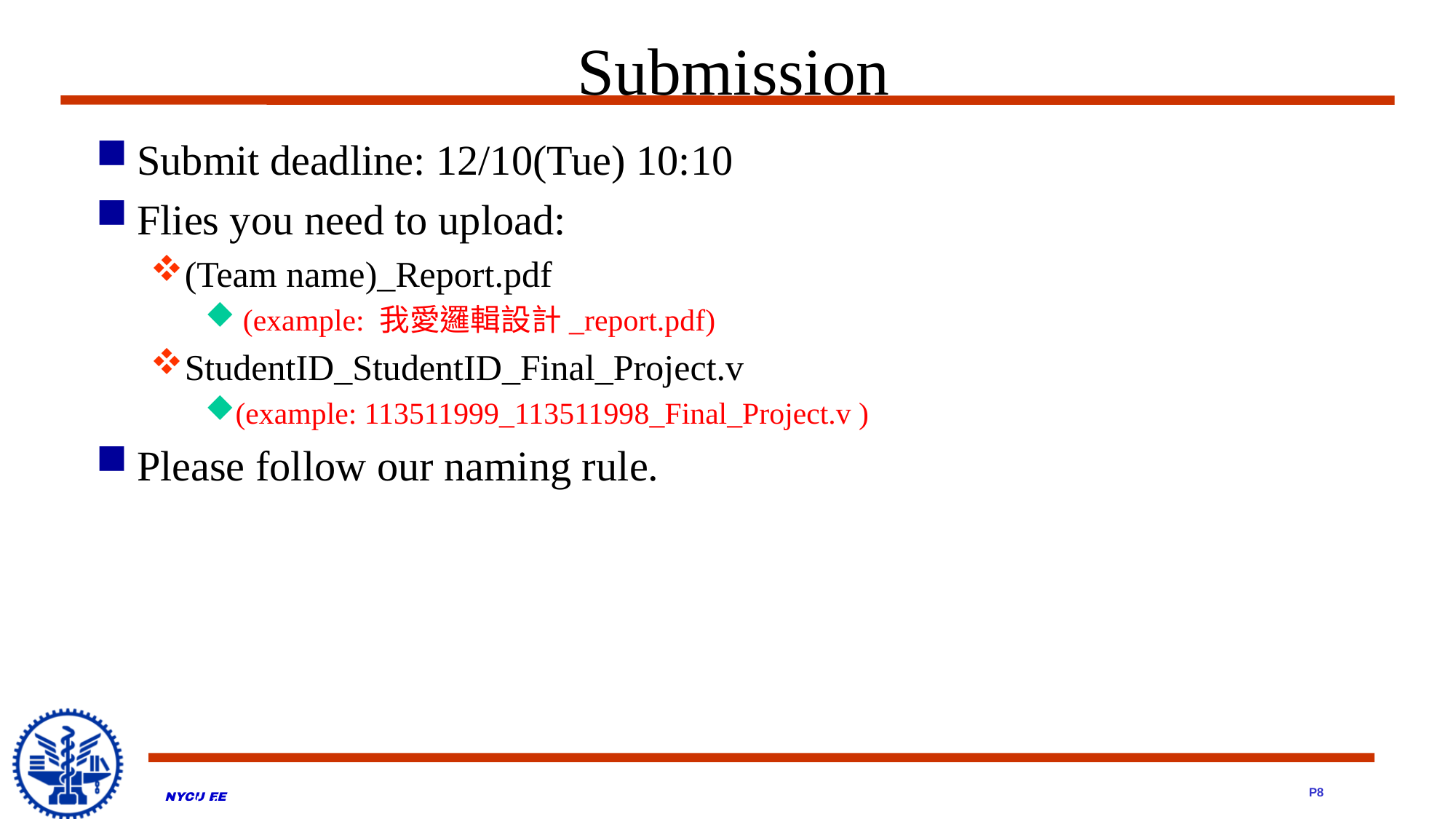

# Submission
Submit deadline: 12/10(Tue) 10:10
Flies you need to upload:
(Team name)_Report.pdf
 (example: 我愛邏輯設計_report.pdf)
StudentID_StudentID_Final_Project.v
(example: 113511999_113511998_Final_Project.v )
Please follow our naming rule.